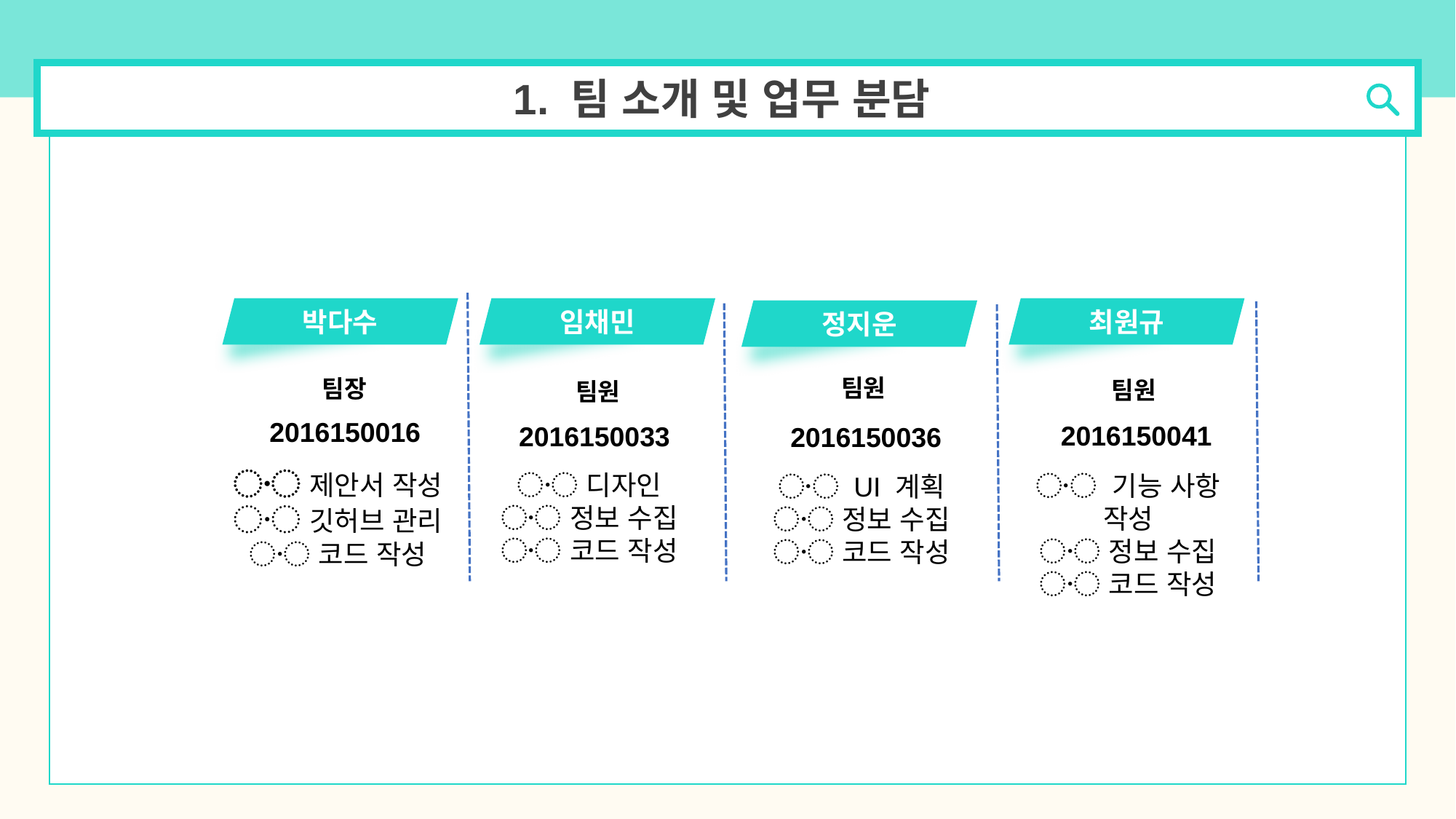

1. 팀 소개 및 업무 분담

박다수

임채민

팀원
 2016150033
〮 디자인
〮 정보 수집
〮 코드 작성
최원규

팀원
2016150041
〮  기능 사항 작성
〮 정보 수집
〮 코드 작성
정지운

팀원
2016150036
〮 UI 계획
〮 정보 수집
〮 코드 작성

팀장
2016150016
〮 제안서 작성
〮 깃허브 관리
〮 코드 작성